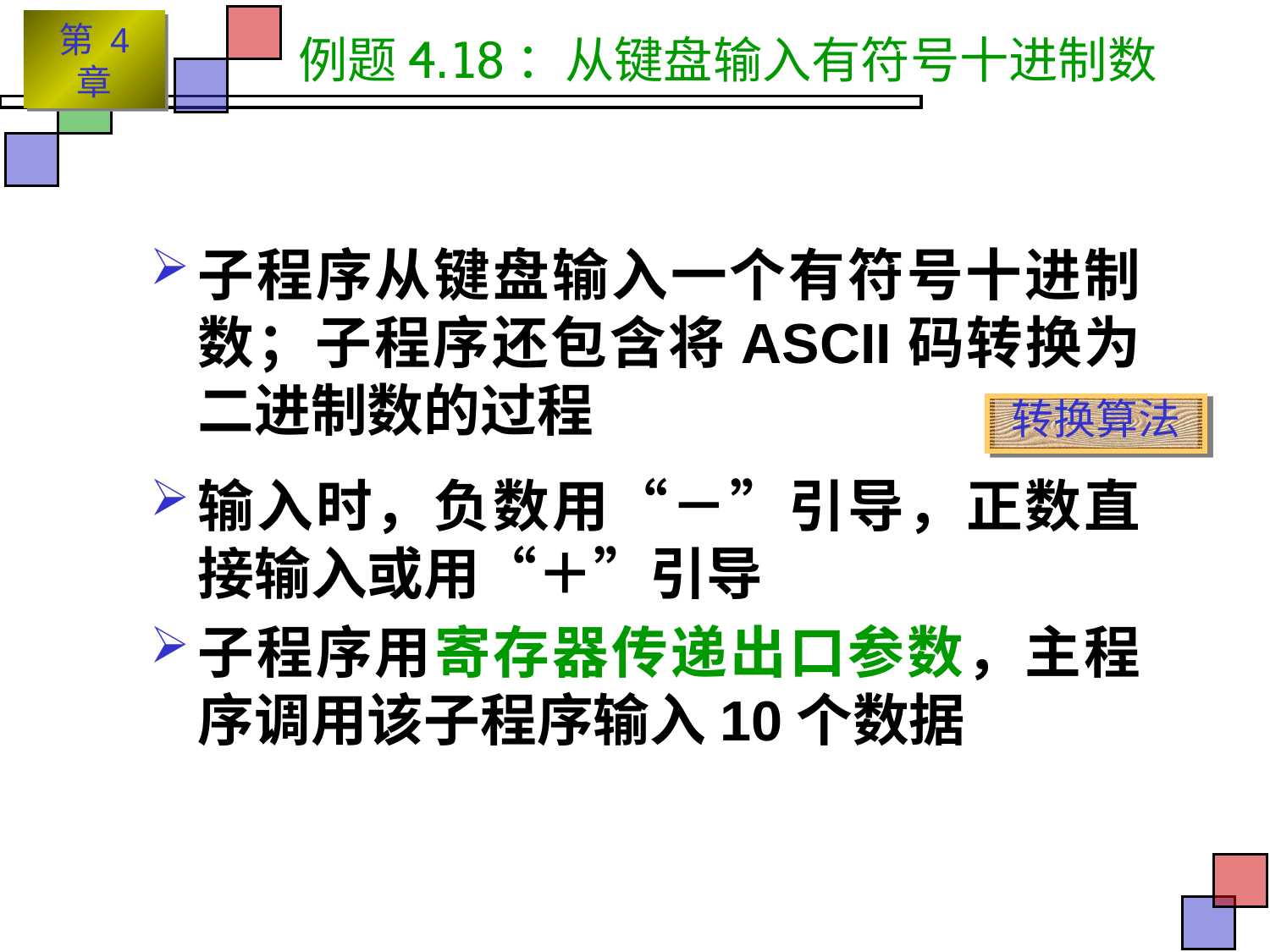

# 例题4.18：从键盘输入有符号十进制数
子程序从键盘输入一个有符号十进制数；子程序还包含将ASCII码转换为二进制数的过程
输入时，负数用“－”引导，正数直接输入或用“＋”引导
子程序用寄存器传递出口参数，主程序调用该子程序输入10个数据
转换算法